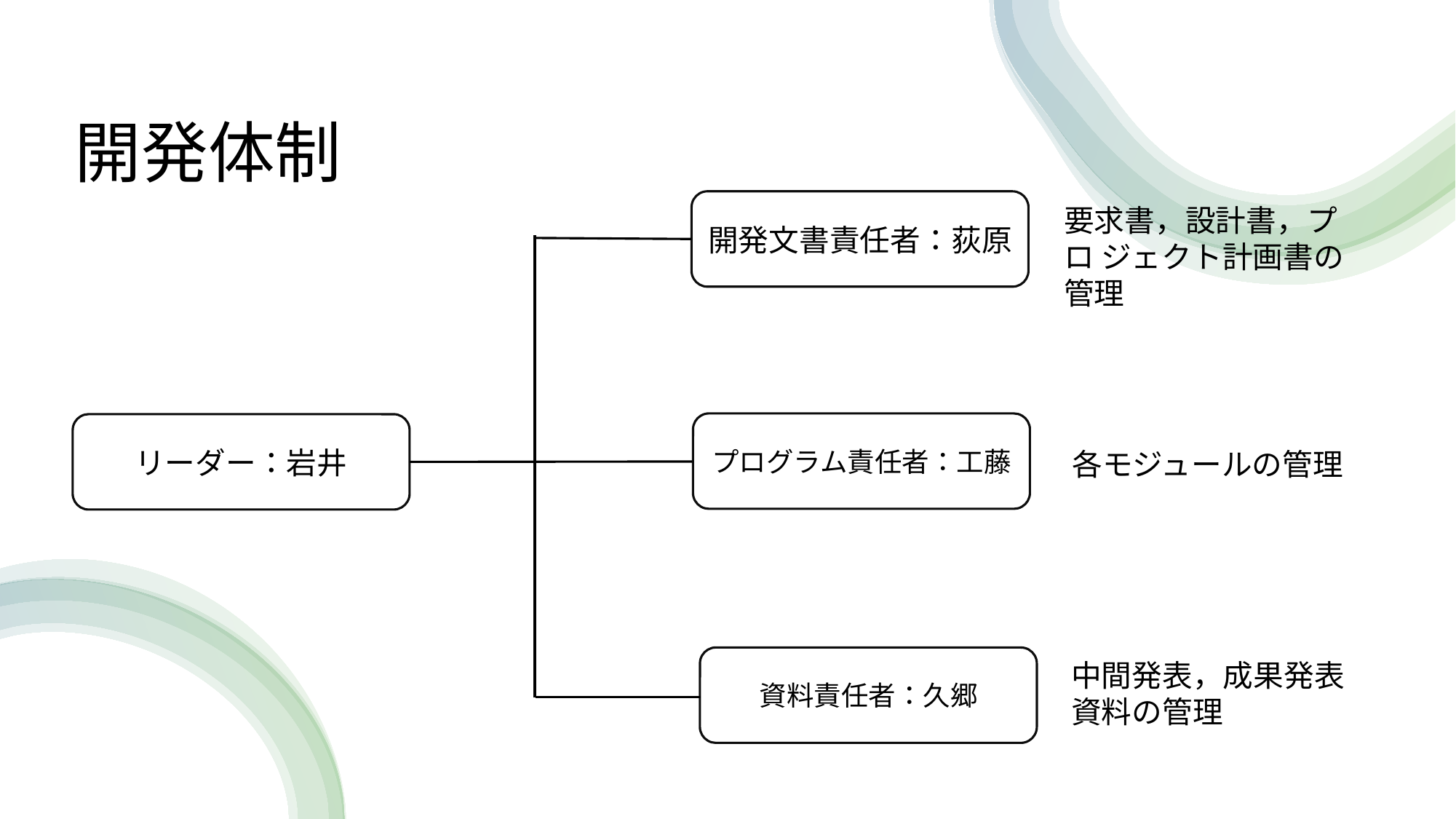

# 開発体制
開発文書責任者：荻原
要求書，設計書，プロ ジェクト計画書の管理
プログラム責任者：工藤
リーダー：岩井
各モジュールの管理

資料責任者：久郷
中間発表，成果発表資料の管理